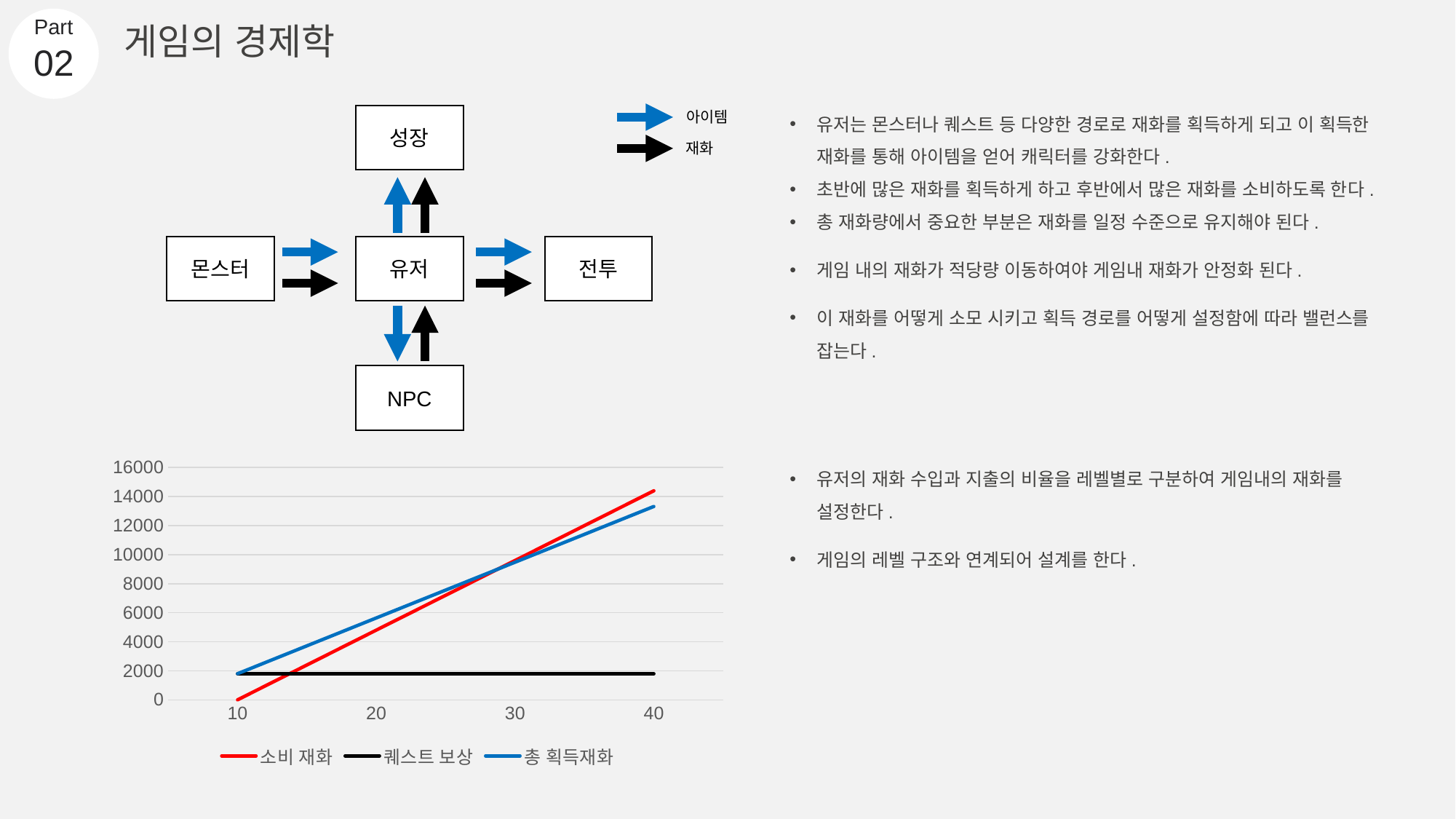

# 게임의 경제학
02
유저는 몬스터나 퀘스트 등 다양한 경로로 재화를 획득하게 되고 이 획득한 재화를 통해 아이템을 얻어 캐릭터를 강화한다.
초반에 많은 재화를 획득하게 하고 후반에서 많은 재화를 소비하도록 한다.
총 재화량에서 중요한 부분은 재화를 일정 수준으로 유지해야 된다.
게임 내의 재화가 적당량 이동하여야 게임내 재화가 안정화 된다.
이 재화를 어떻게 소모 시키고 획득 경로를 어떻게 설정함에 따라 밸런스를 잡는다.

아이템
재화
성장
몬스터
유저
전투
NPC

### Chart

| Category | 소비 재화 | 퀘스트 보상 | 총 획득재화 |
|---|---|---|---|
| 10 | 0.0 | 1800.0 | 1800.0 |
| 20 | 4800.0 | 1800.0 | 5640.0 |
| 30 | 9600.0 | 1800.0 | 9480.0 |
| 40 | 14400.0 | 1800.0 | 13320.0 |
유저의 재화 수입과 지출의 비율을 레벨별로 구분하여 게임내의 재화를 설정한다.
게임의 레벨 구조와 연계되어 설계를 한다.